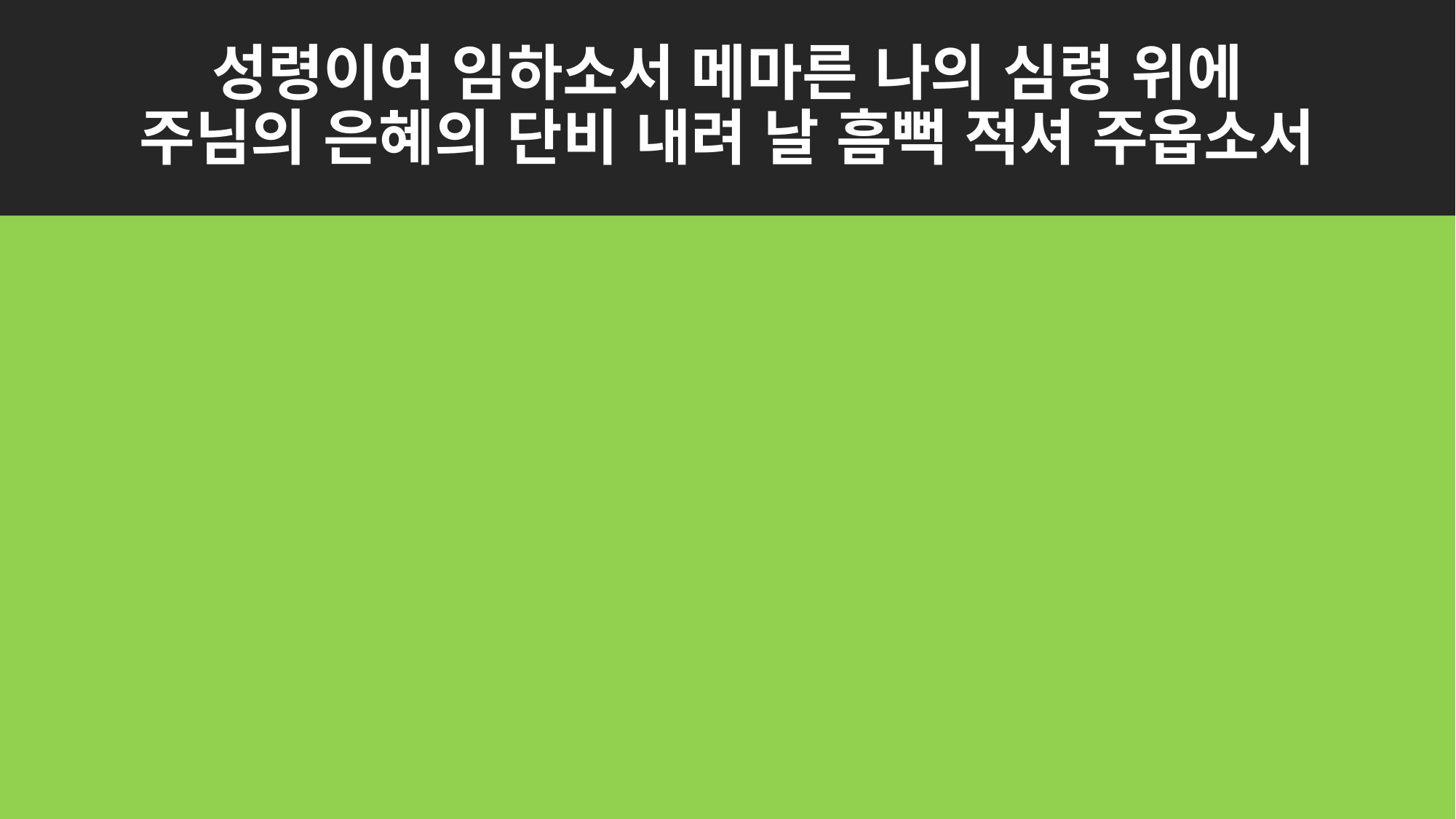

# 성령이여 임하소서 메마른 나의 심령 위에
주님의 은혜의 단비 내려 날 흠뻑 적셔 주옵소서